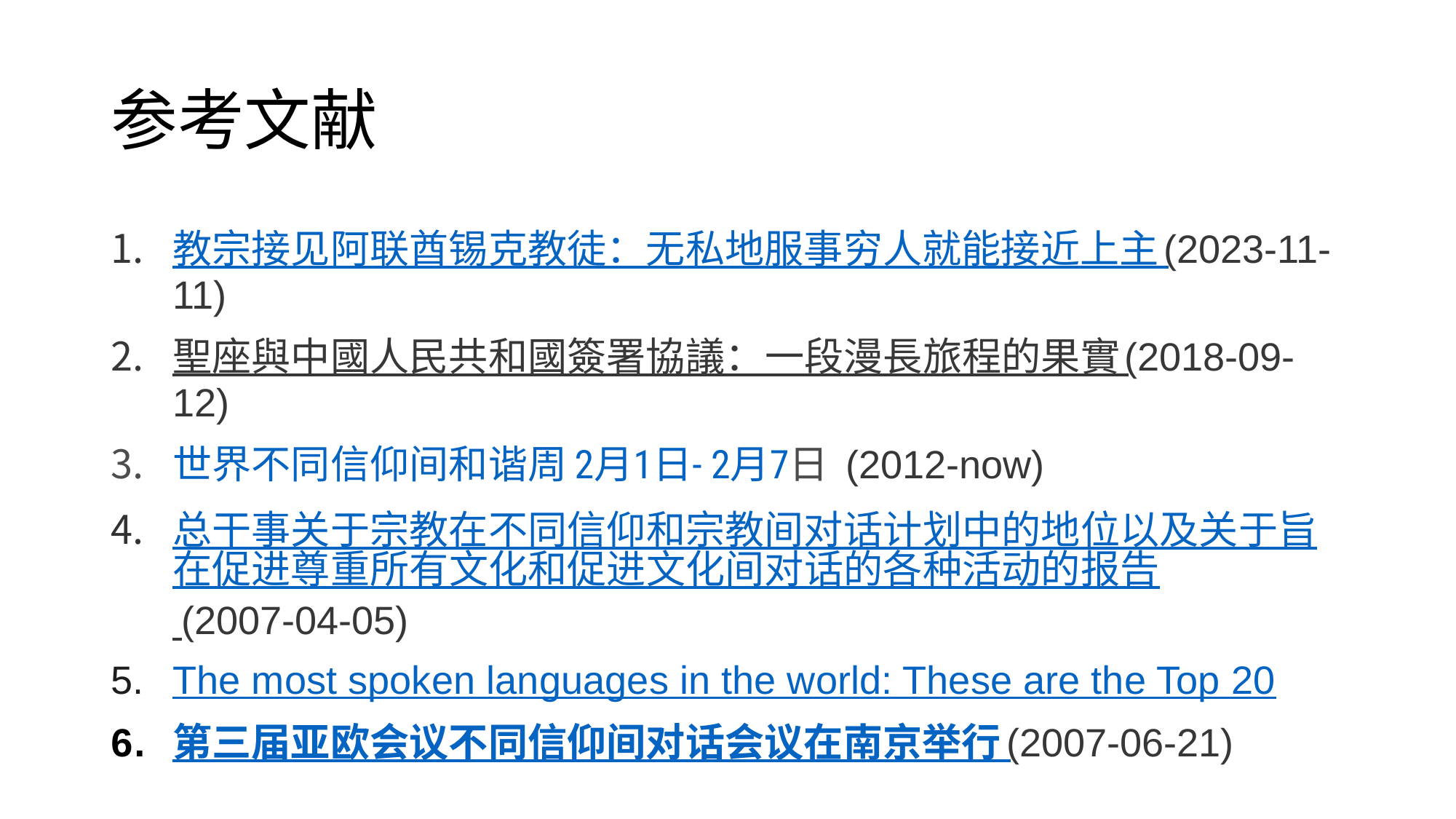

# 参考文献
教宗接见阿联酋锡克教徒：无私地服事穷人就能接近上主 (2023-11-11)
聖座與中國人民共和國簽署協議：一段漫長旅程的果實 (2018-09-12)
世界不同信仰间和谐周 2月1日- 2月7日 (2012-now)
总干事关于宗教在不同信仰和宗教间对话计划中的地位以及关于旨在促进尊重所有文化和促进文化间对话的各种活动的报告 (2007-04-05)
The most spoken languages in the world: These are the Top 20
第三届亚欧会议不同信仰间对话会议在南京举行 (2007-06-21)